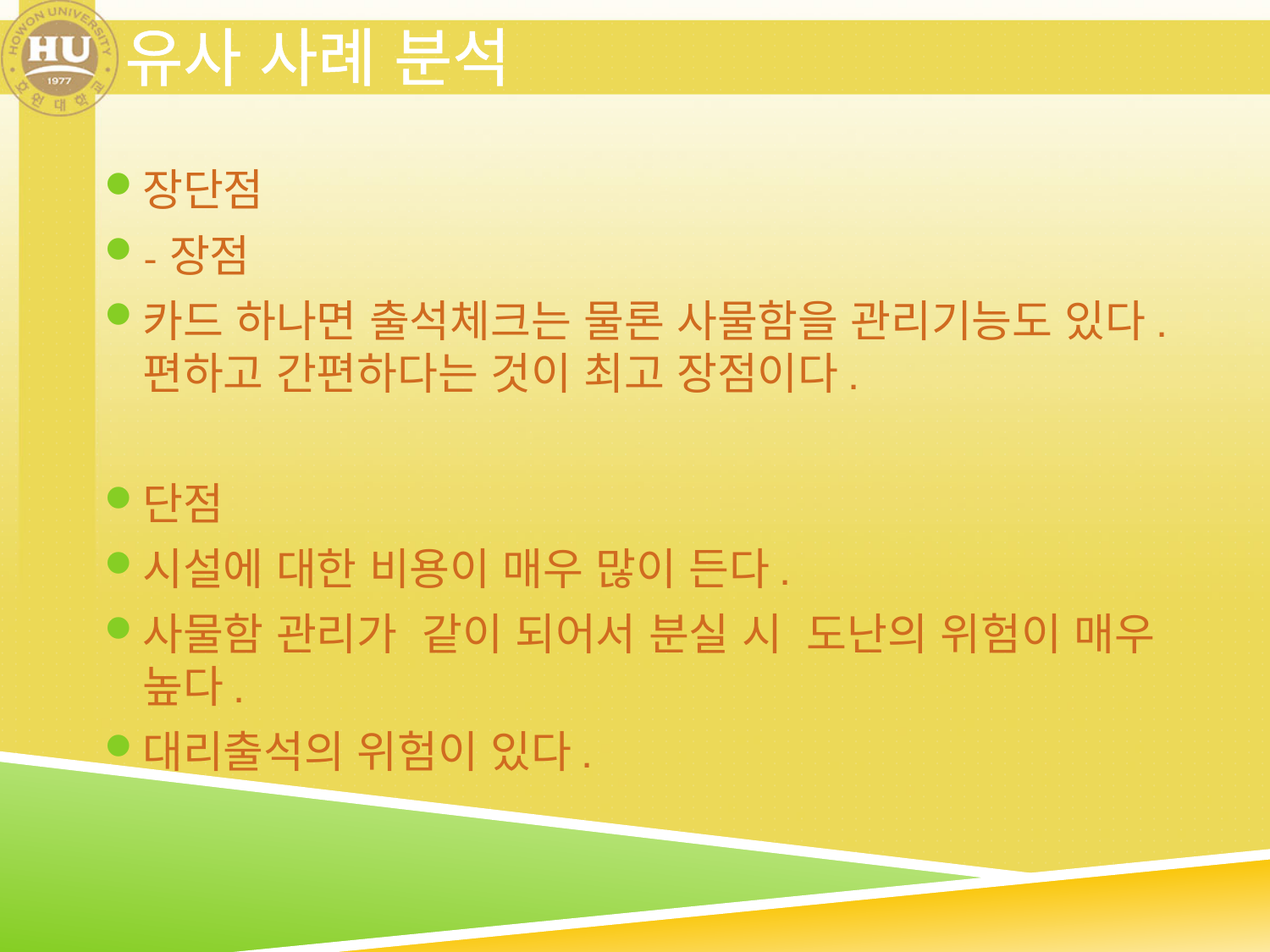

# 유사 사례 분석
장단점
-장점
카드 하나면 출석체크는 물론 사물함을 관리기능도 있다. 편하고 간편하다는 것이 최고 장점이다.

단점
시설에 대한 비용이 매우 많이 든다.
사물함 관리가  같이 되어서 분실 시  도난의 위험이 매우 높다.
대리출석의 위험이 있다.